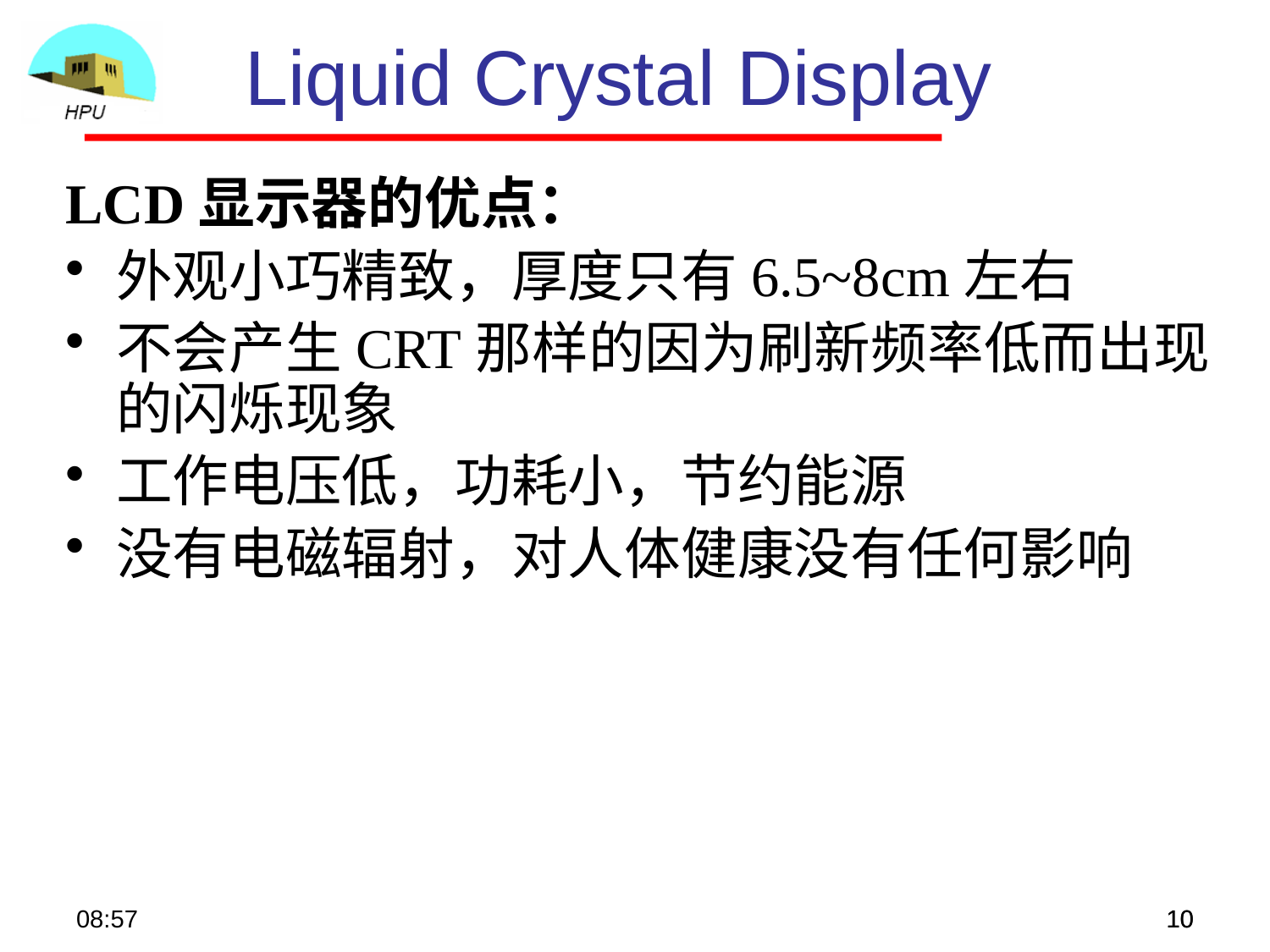

Liquid Crystal Display
LCD显示器的优点：
外观小巧精致，厚度只有6.5~8cm左右
不会产生CRT那样的因为刷新频率低而出现的闪烁现象
工作电压低，功耗小，节约能源
没有电磁辐射，对人体健康没有任何影响
08:57
10
10